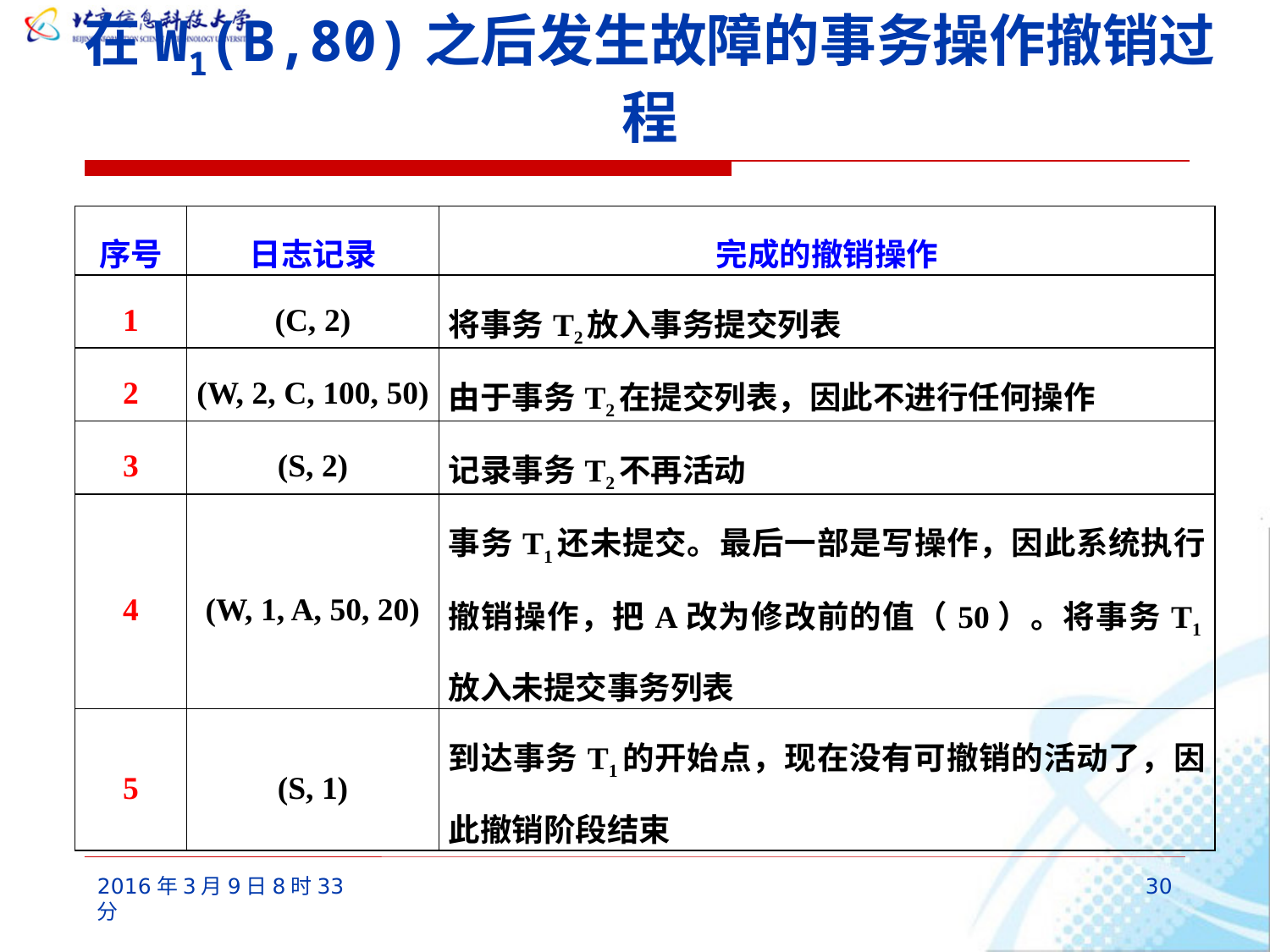

# 在W1(B,80)之后发生故障的事务操作撤销过程
| 序号 | 日志记录 | 完成的撤销操作 |
| --- | --- | --- |
| 1 | (C, 2) | 将事务T2放入事务提交列表 |
| 2 | (W, 2, C, 100, 50) | 由于事务T2在提交列表，因此不进行任何操作 |
| 3 | (S, 2) | 记录事务T2不再活动 |
| 4 | (W, 1, A, 50, 20) | 事务T1还未提交。最后一部是写操作，因此系统执行撤销操作，把A改为修改前的值（50）。将事务T1放入未提交事务列表 |
| 5 | (S, 1) | 到达事务T1的开始点，现在没有可撤销的活动了，因此撤销阶段结束 |
2016年3月9日8时33分
30